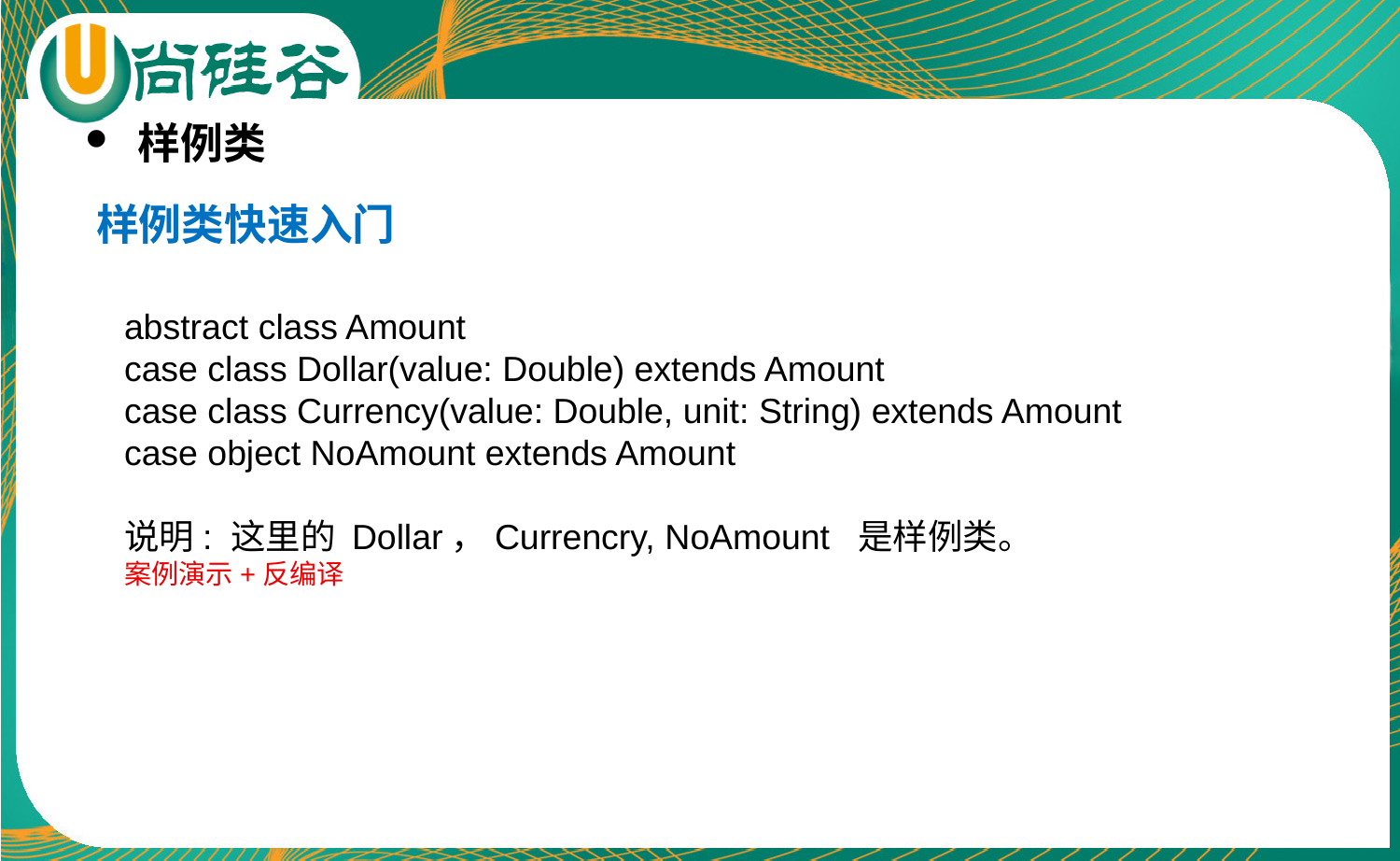

样例类

样例类快速入门

abstract class Amount
case class Dollar(value: Double) extends Amount
case class Currency(value: Double, unit: String) extends Amount
case object NoAmount extends Amount

说明: 这里的 Dollar，Currencry, NoAmount  是样例类。
案例演示+反编译